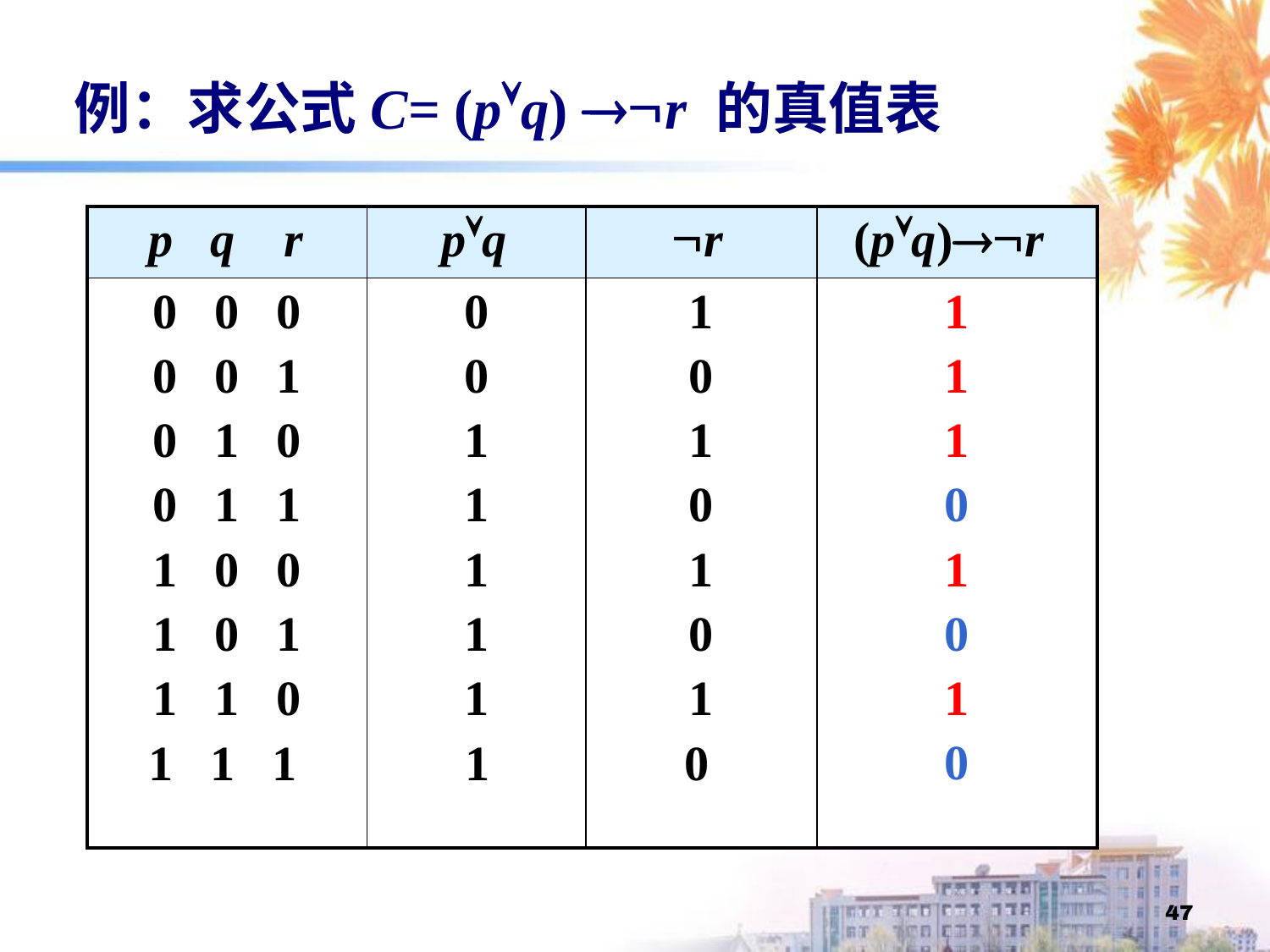

例：求公式C= (p∨q) →¬r 的真值表
| p q r | p∨q | ¬r | (p∨q)→¬r |
| --- | --- | --- | --- |
| 0 0 0 0 0 1 0 1 0 0 1 1 1 0 0 1 0 1 1 1 0 1 1 1 | 0 0 1 1 1 1 1 1 | 1 0 1 0 1 0 1 0 | 1 1 1 0 1 0 1 0 |
47